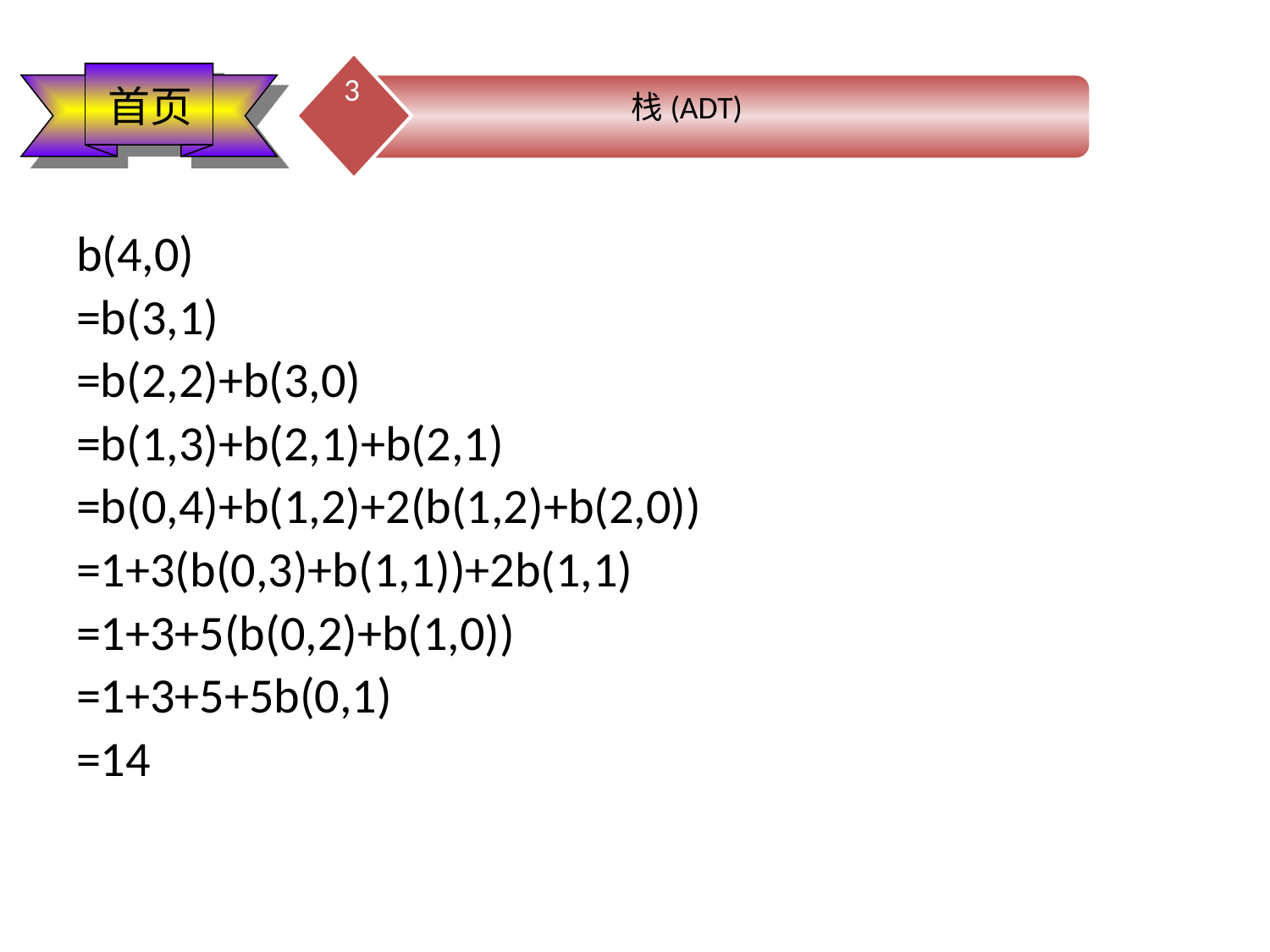

3

栈(ADT)

首页
b(4,0)
=b(3,1)
=b(2,2)+b(3,0)
=b(1,3)+b(2,1)+b(2,1)
=b(0,4)+b(1,2)+2(b(1,2)+b(2,0))
=1+3(b(0,3)+b(1,1))+2b(1,1)
=1+3+5(b(0,2)+b(1,0))
=1+3+5+5b(0,1)
=14